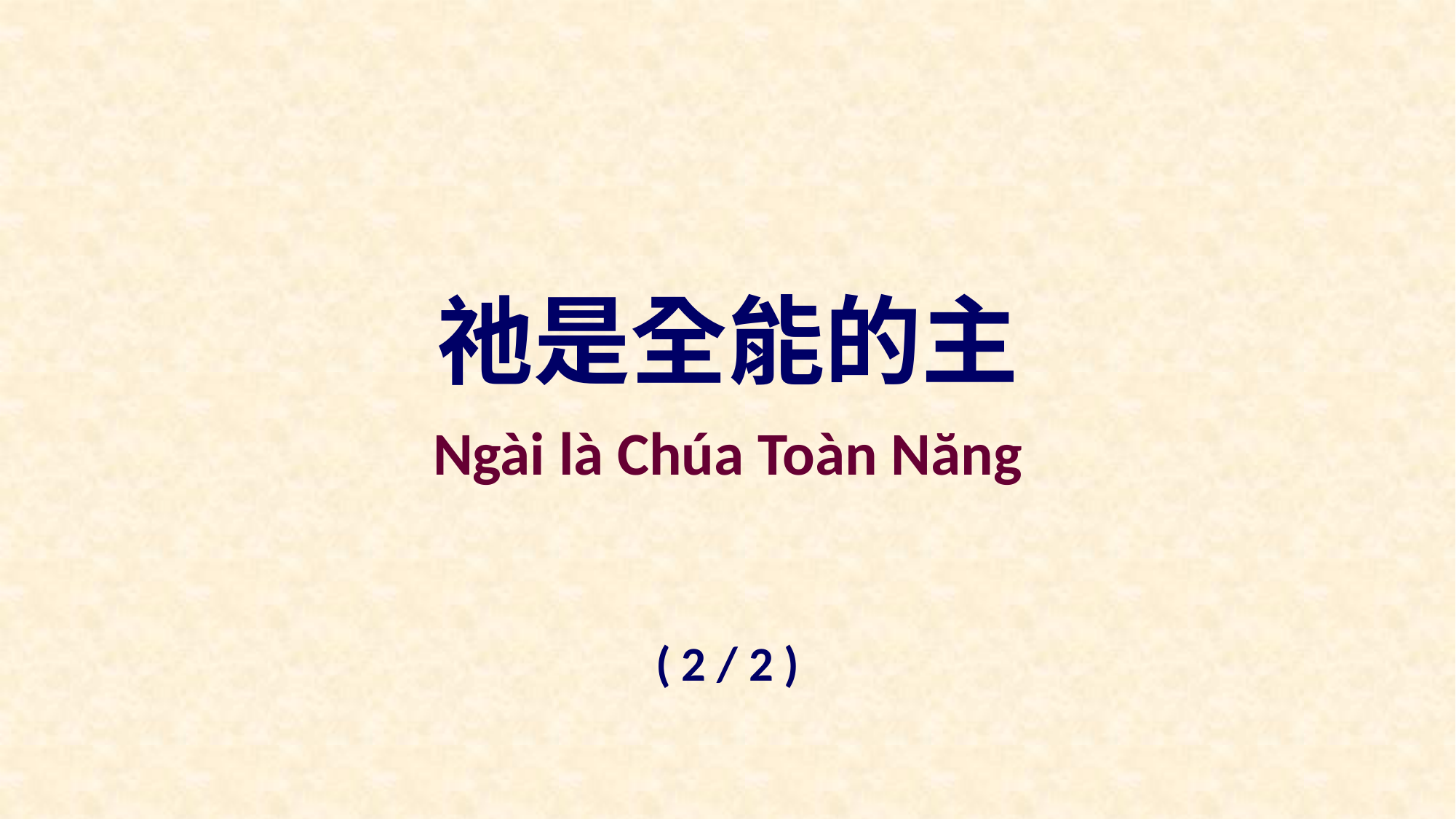

祂是全能的主
Ngài là Chúa Toàn Năng
( 2 / 2 )